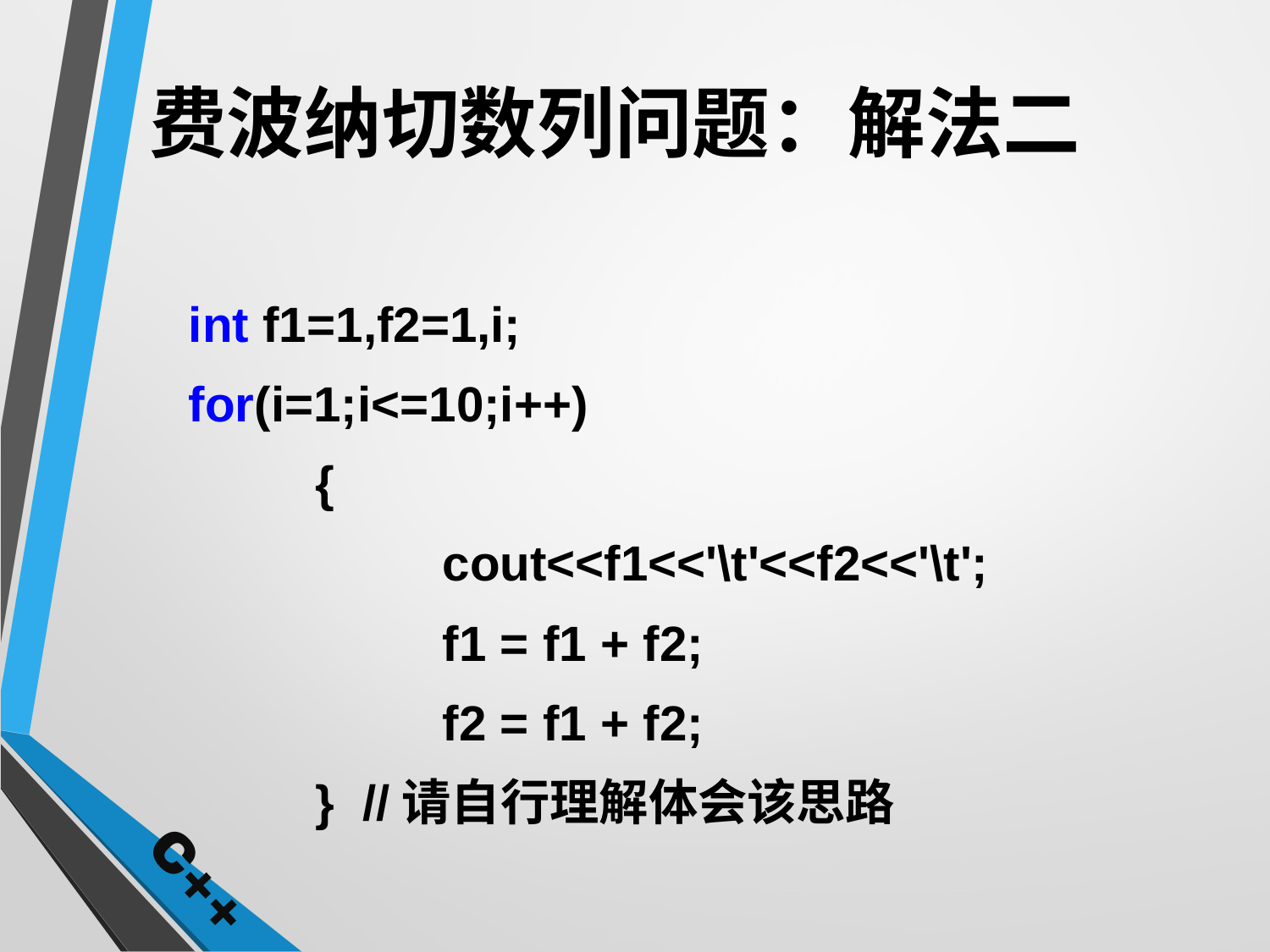

# 费波纳切数列问题：解法二
	int f1=1,f2=1,i;
	for(i=1;i<=10;i++)
		{
			cout<<f1<<'\t'<<f2<<'\t';
			f1 = f1 + f2;
			f2 = f1 + f2;
		}  //请自行理解体会该思路